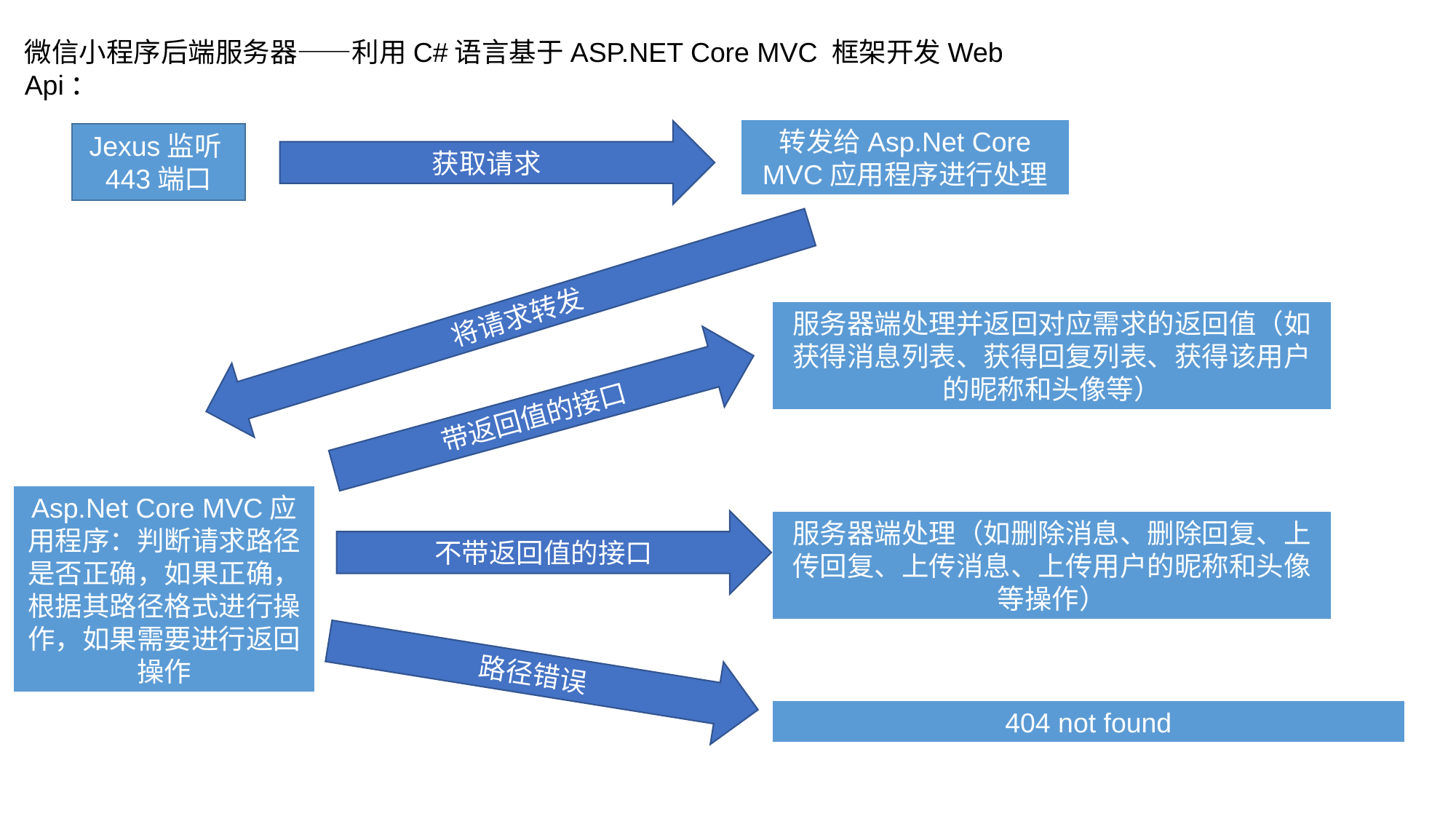

微信小程序后端服务器——利用C#语言基于ASP.NET Core MVC 框架开发Web Api：

转发给Asp.Net Core MVC应用程序进行处理
Asp.Net Core MVC应用程序：判断请求路径是否正确，如果正确，根据其路径格式进行操作，如果需要进行返回操作
Jexus监听443端口
获取请求
将请求转发
服务器端处理并返回对应需求的返回值（如获得消息列表、获得回复列表、获得该用户的昵称和头像等）
带返回值的接口
不带返回值的接口
服务器端处理（如删除消息、删除回复、上传回复、上传消息、上传用户的昵称和头像等操作）
路径错误
404 not found